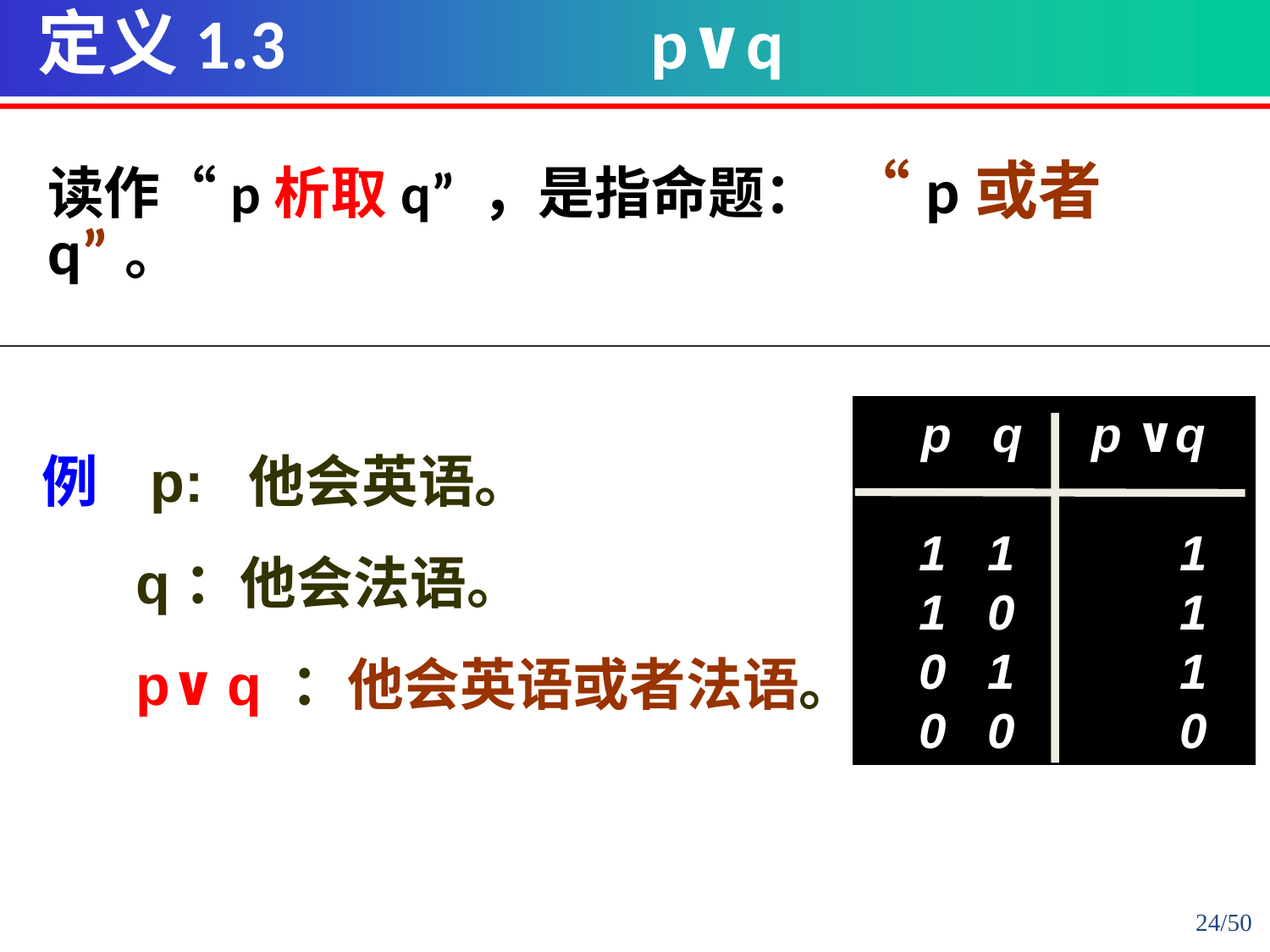

定义1.3                       p∨q
读作“p析取q” ，是指命题：  “p或者q”。

p   q     p ∨q

1   1            1
1   0            1
0   1            1
0   0            0

例   p:  他会英语。
      q：他会法语。
      p∨q ：他会英语或者法语。

24/50